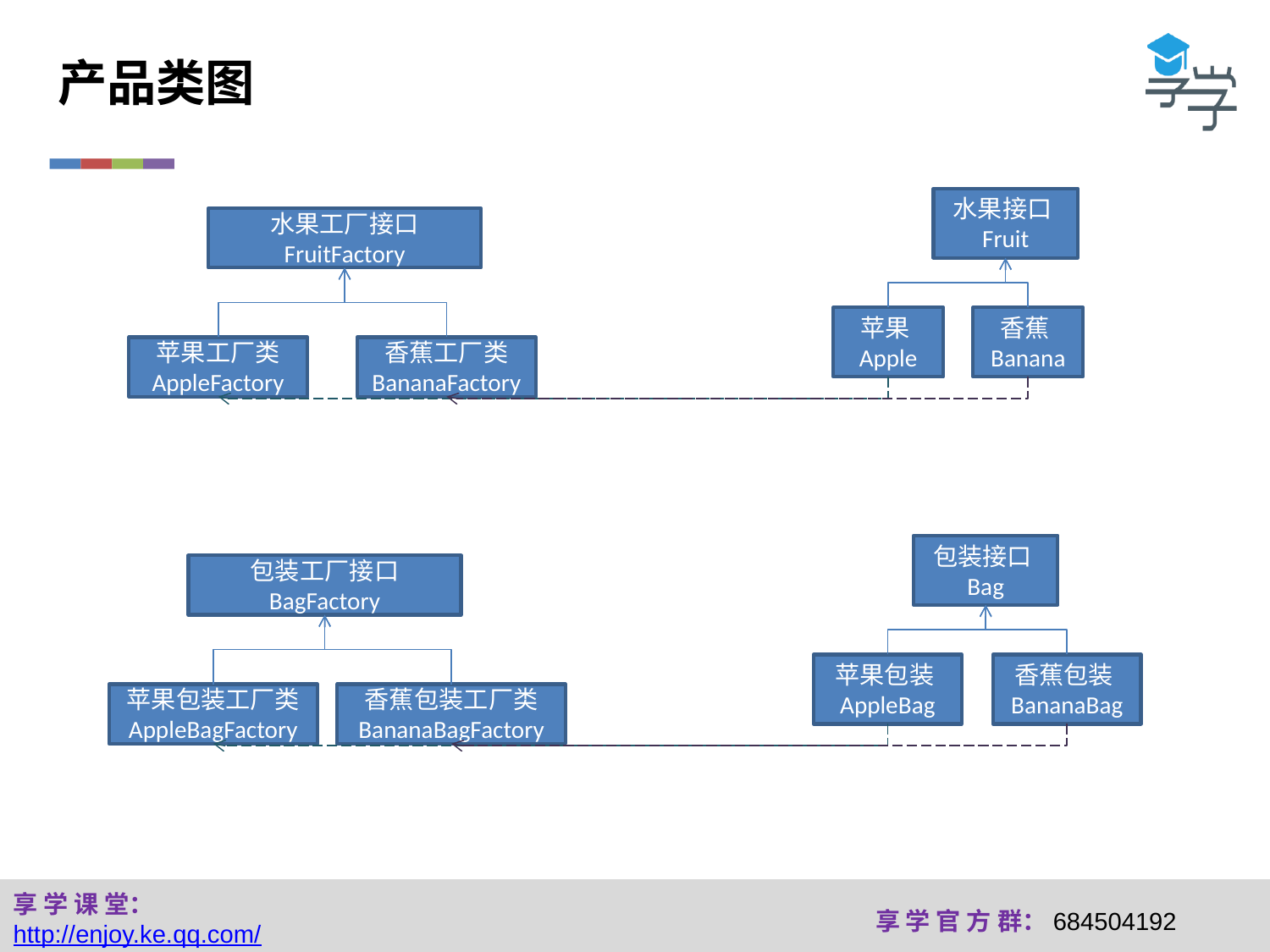

产品类图

水果接口Fruit
水果工厂接口
FruitFactory
苹果Apple
香蕉Banana
苹果工厂类
AppleFactory
香蕉工厂类
BananaFactory
包装接口Bag
包装工厂接口
BagFactory
苹果包装AppleBag
香蕉包装BananaBag
苹果包装工厂类
AppleBagFactory
香蕉包装工厂类
BananaBagFactory